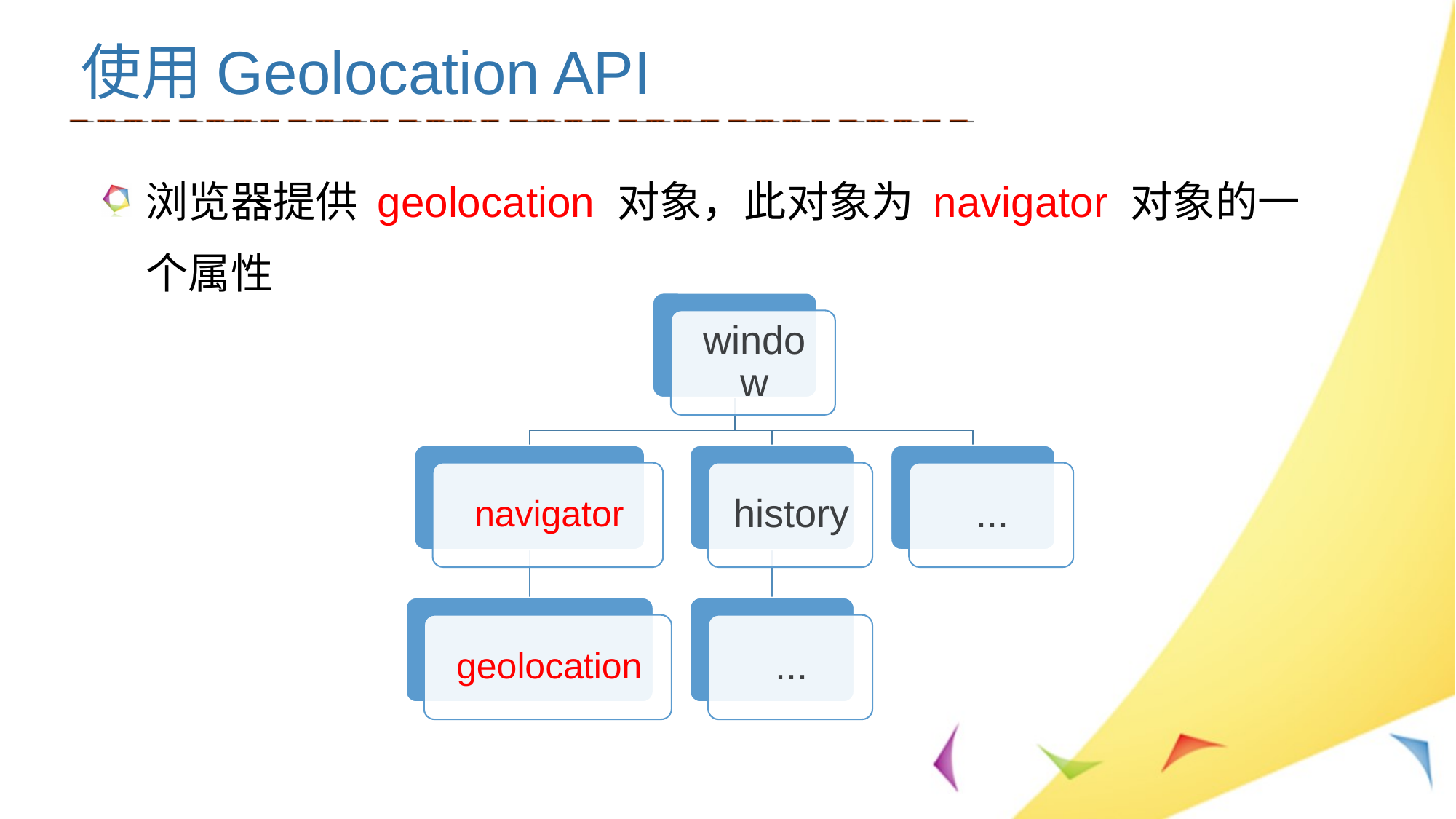

使用Geolocation API

浏览器提供 geolocation 对象，此对象为 navigator 对象的一个属性

window
navigator
geolocation
history
...
...